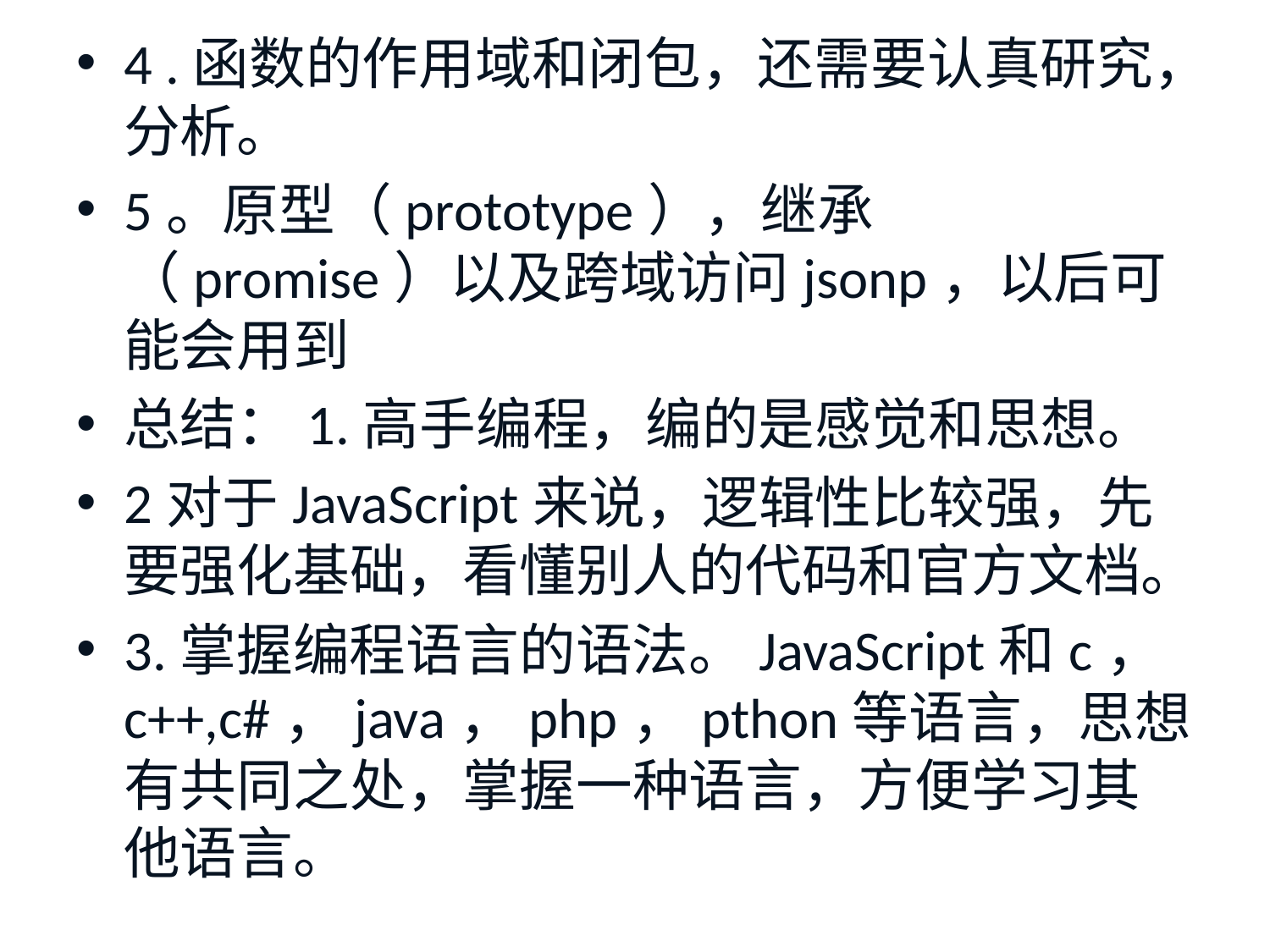

4 .函数的作用域和闭包，还需要认真研究，分析。
5。原型（prototype），继承（promise）以及跨域访问jsonp，以后可能会用到
总结：1.高手编程，编的是感觉和思想。
2对于JavaScript来说，逻辑性比较强，先要强化基础，看懂别人的代码和官方文档。
3.掌握编程语言的语法。JavaScript和c，c++,c#，java，php，pthon等语言，思想有共同之处，掌握一种语言，方便学习其他语言。